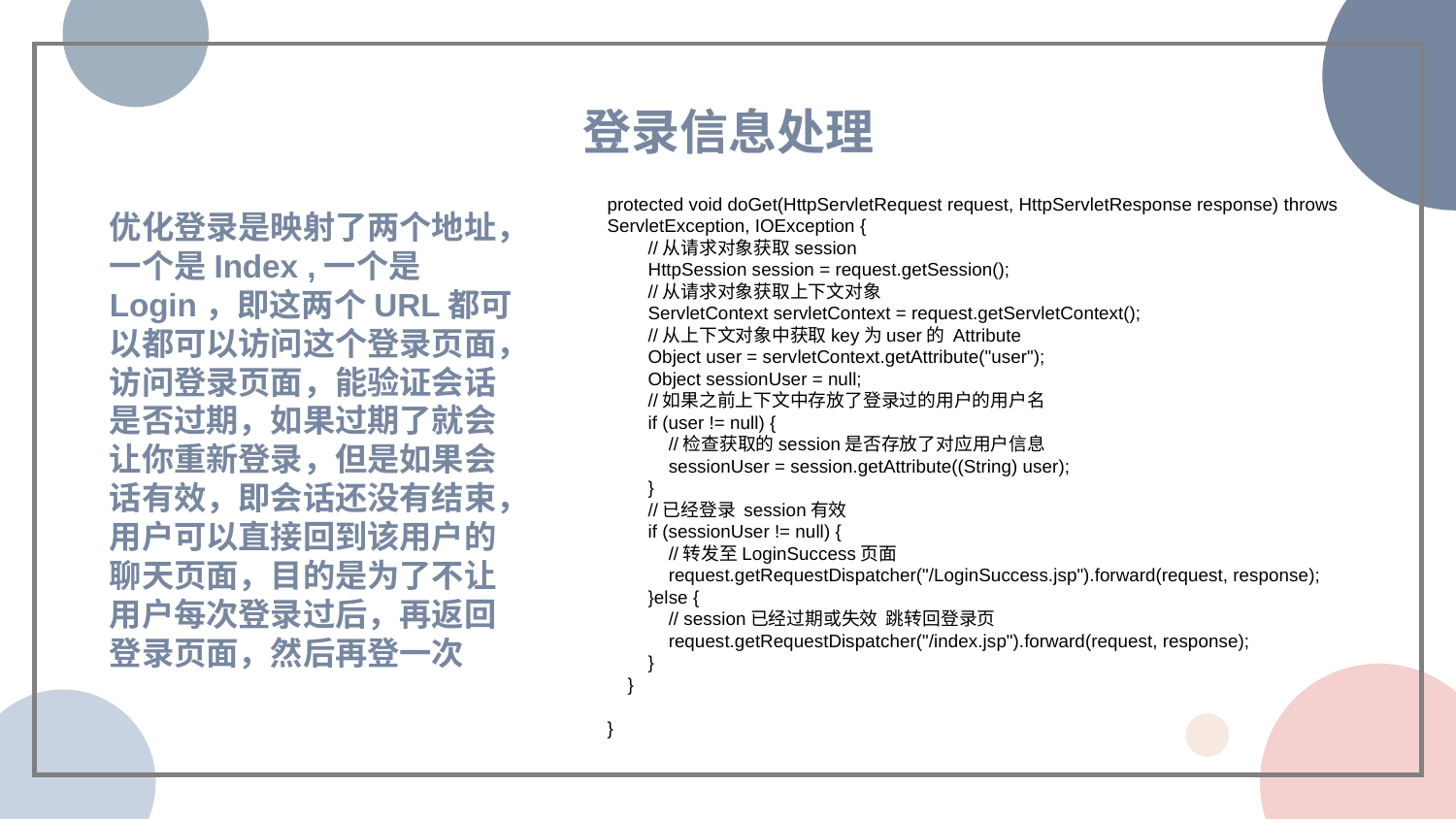

登录信息处理
protected void doGet(HttpServletRequest request, HttpServletResponse response) throws ServletException, IOException {
        //从请求对象获取session
        HttpSession session = request.getSession();
        //从请求对象获取上下文对象
        ServletContext servletContext = request.getServletContext();
        //从上下文对象中获取key为user的 Attribute
        Object user = servletContext.getAttribute("user");
        Object sessionUser = null;
        //如果之前上下文中存放了登录过的用户的用户名
        if (user != null) {
            //检查获取的session是否存放了对应用户信息
            sessionUser = session.getAttribute((String) user);
        }
        //已经登录 session有效
        if (sessionUser != null) {
            //转发至LoginSuccess页面
            request.getRequestDispatcher("/LoginSuccess.jsp").forward(request, response);
        }else {
            // session已经过期或失效  跳转回登录页
            request.getRequestDispatcher("/index.jsp").forward(request, response);
        }
    }

}
优化登录是映射了两个地址，一个是Index ,一个是Login，即这两个URL都可以都可以访问这个登录页面，访问登录页面，能验证会话是否过期，如果过期了就会让你重新登录，但是如果会话有效，即会话还没有结束，用户可以直接回到该用户的聊天页面，目的是为了不让用户每次登录过后，再返回登录页面，然后再登一次